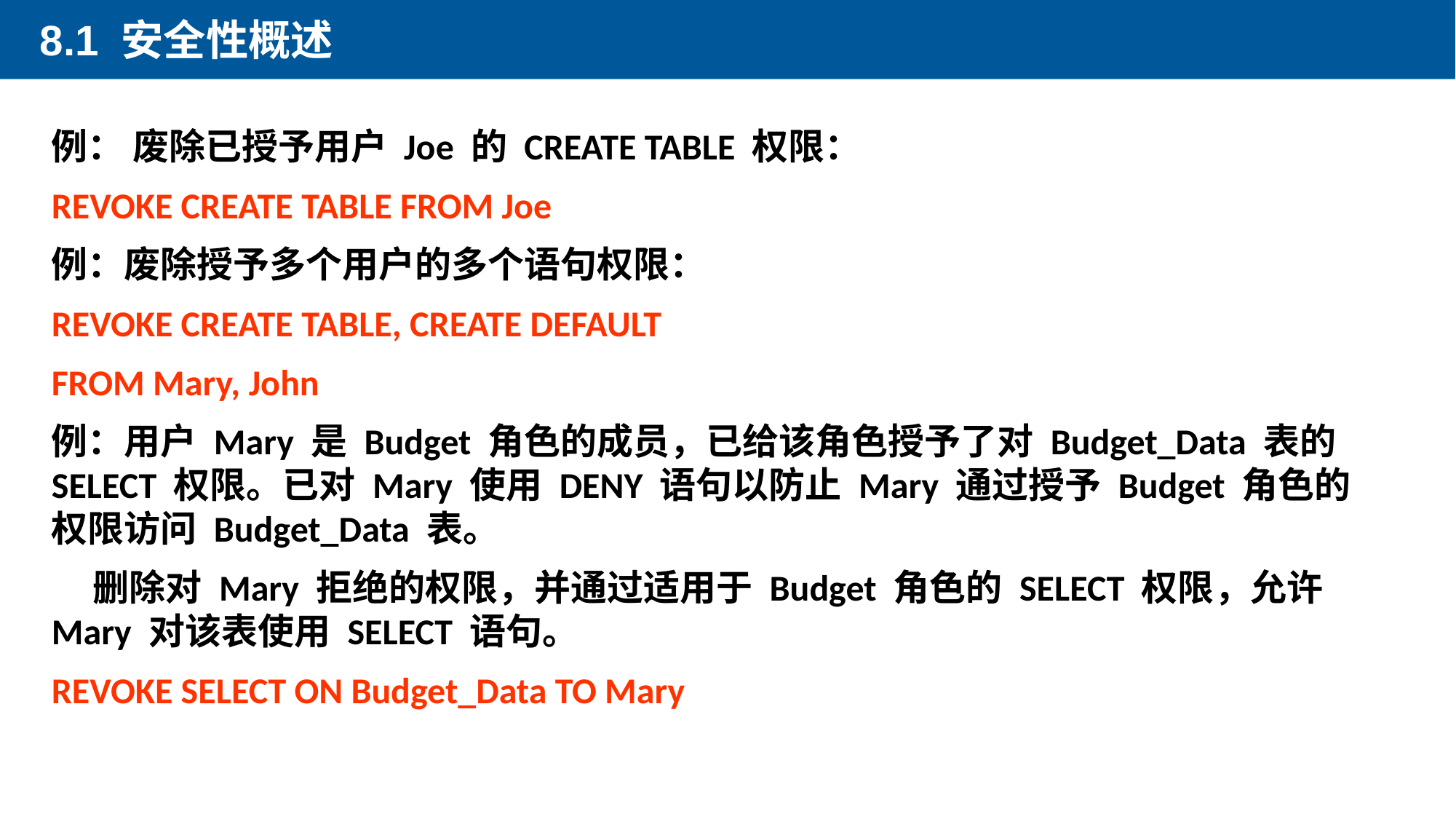

8.1 安全性概述
例： 废除已授予用户 Joe 的 CREATE TABLE 权限：
REVOKE CREATE TABLE FROM Joe
例：废除授予多个用户的多个语句权限：
REVOKE CREATE TABLE, CREATE DEFAULT
FROM Mary, John
例：用户 Mary 是 Budget 角色的成员，已给该角色授予了对 Budget_Data 表的 SELECT 权限。已对 Mary 使用 DENY 语句以防止 Mary 通过授予 Budget 角色的权限访问 Budget_Data 表。
    删除对 Mary 拒绝的权限，并通过适用于 Budget 角色的 SELECT 权限，允许 Mary 对该表使用 SELECT 语句。
REVOKE SELECT ON Budget_Data TO Mary